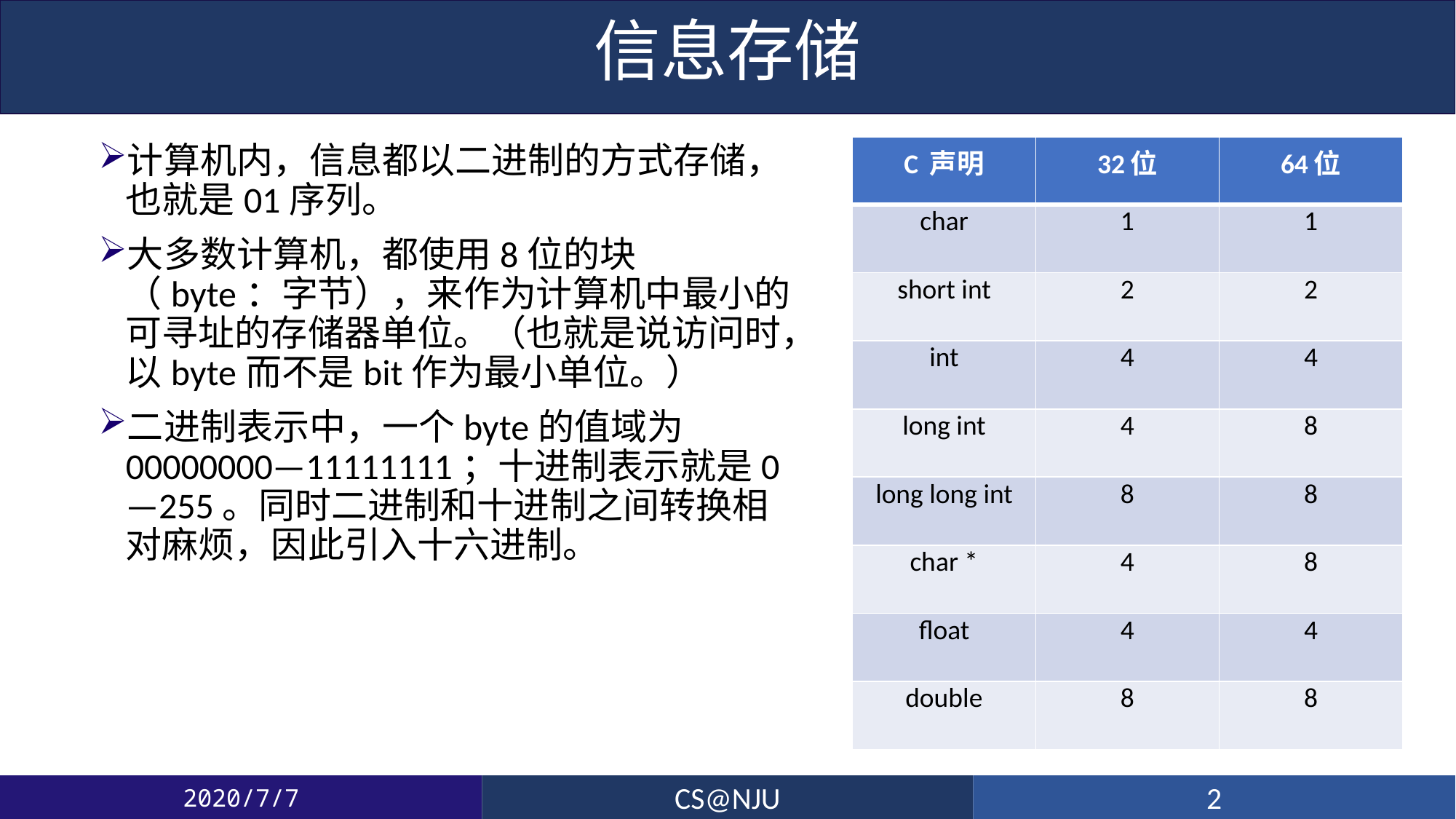

# 信息存储
计算机内，信息都以二进制的方式存储，也就是01序列。
大多数计算机，都使用8位的块（byte：字节），来作为计算机中最小的可寻址的存储器单位。（也就是说访问时，以byte而不是bit作为最小单位。）
二进制表示中，一个byte的值域为 00000000—11111111；十进制表示就是0—255。同时二进制和十进制之间转换相对麻烦，因此引入十六进制。

| C 声明 | 32位 | 64位 |
| --- | --- | --- |
| char | 1 | 1 |
| short int | 2 | 2 |
| int | 4 | 4 |
| long int | 4 | 8 |
| long long int | 8 | 8 |
| char \* | 4 | 8 |
| float | 4 | 4 |
| double | 8 | 8 |
2020/7/7
CS@NJU
2